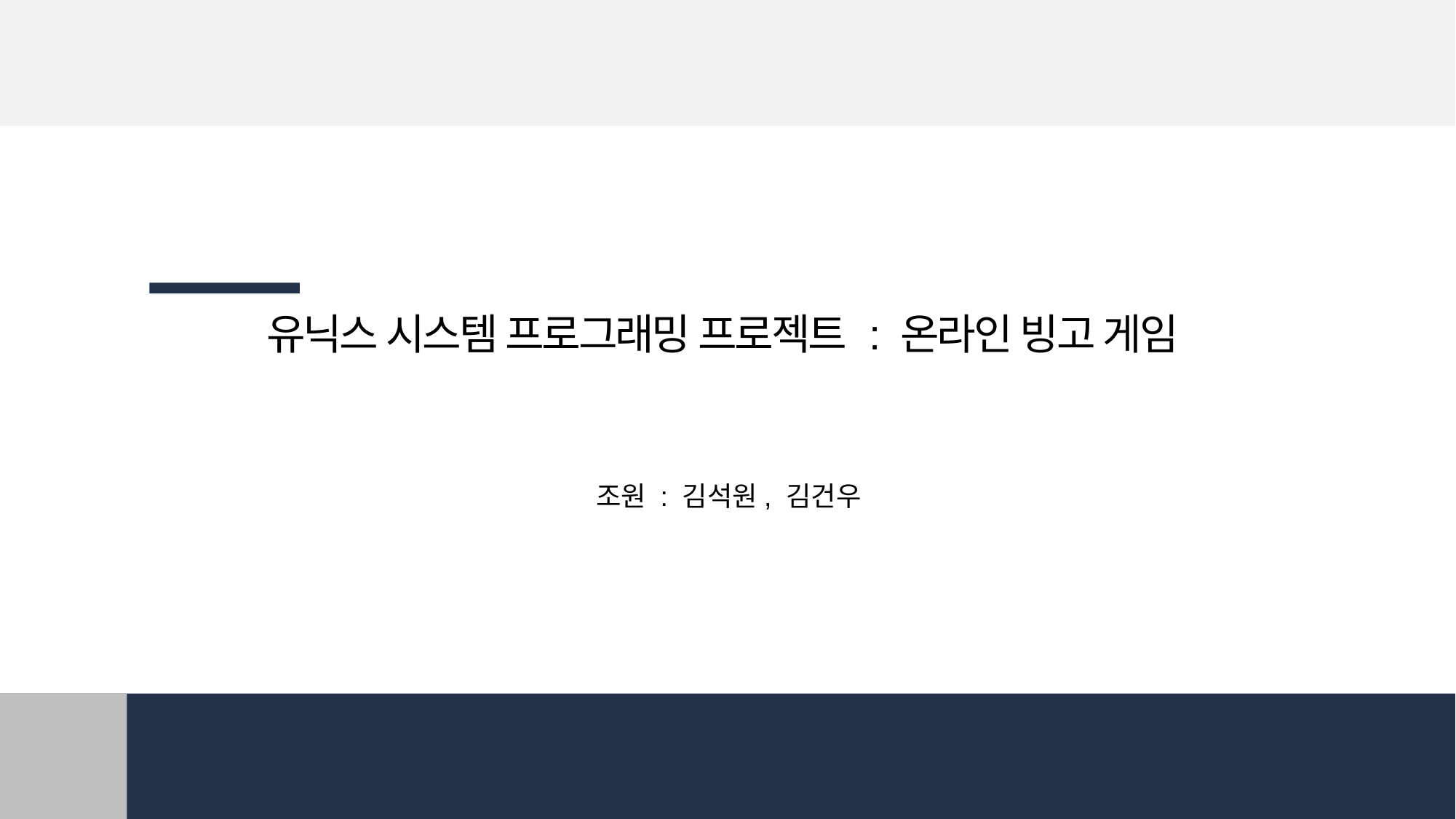

유닉스 시스템 프로그래밍 프로젝트 : 온라인 빙고 게임
조원 : 김석원, 김건우